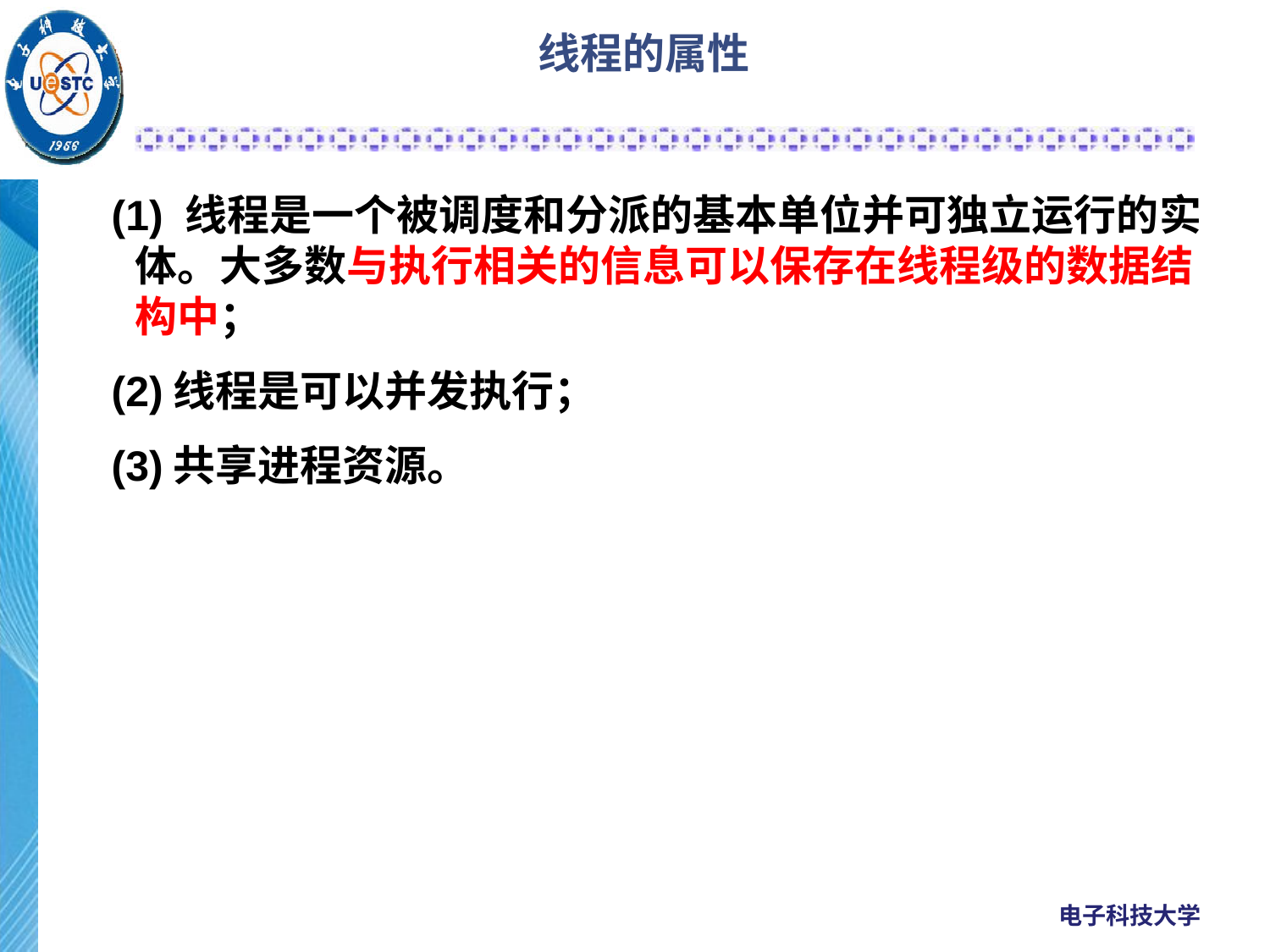

# 线程的属性
(1) 线程是一个被调度和分派的基本单位并可独立运行的实体。大多数与执行相关的信息可以保存在线程级的数据结构中；
(2)线程是可以并发执行；
(3)共享进程资源。